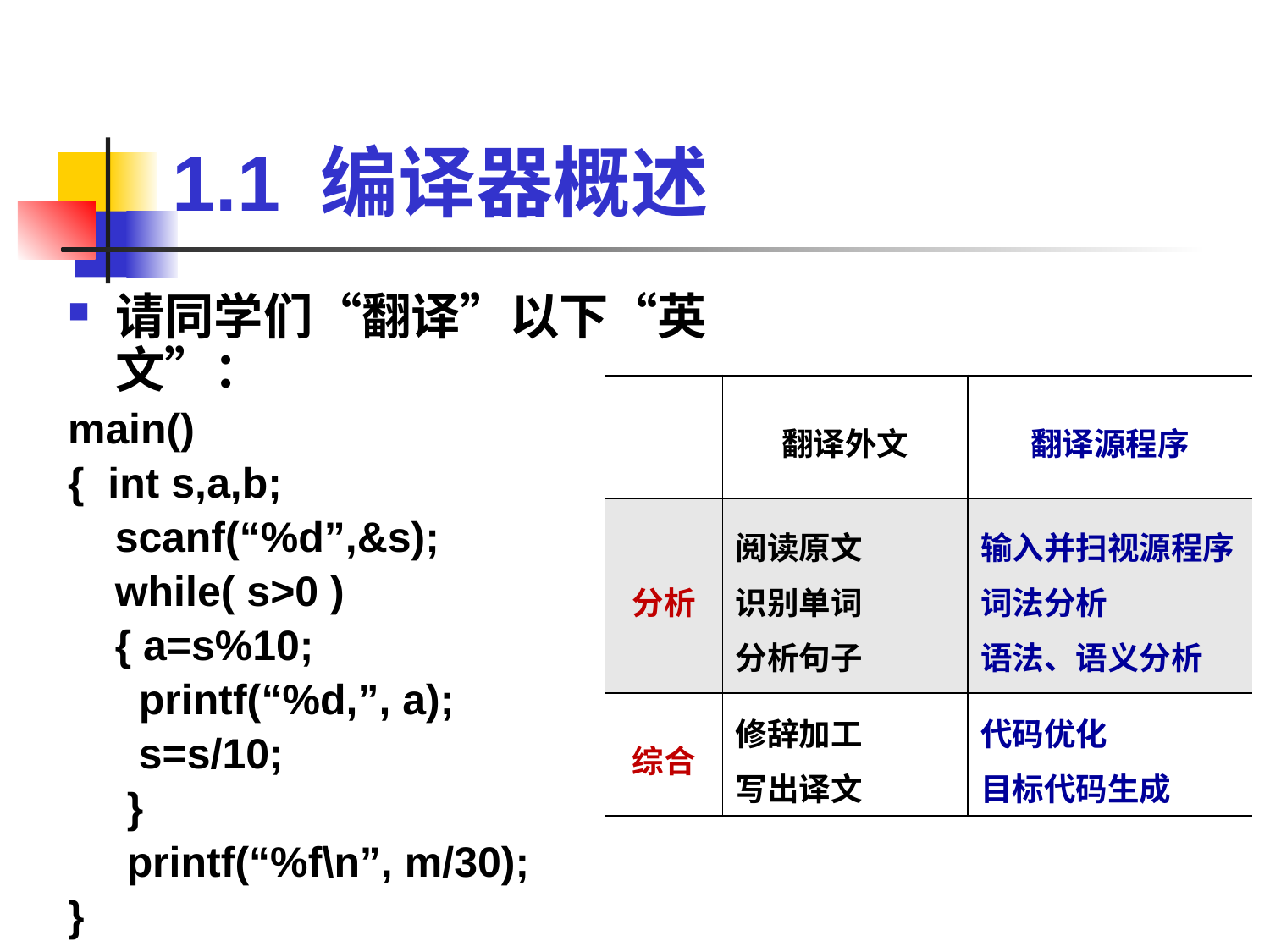

# 1.1 编译器概述
请同学们“翻译”以下“英文”：
main()
{  int s,a,b;
    scanf(“%d”,&s);
    while( s>0 )
    { a=s%10;
      printf(“%d,”, a);
      s=s/10;
     }
     printf(“%f\n”, m/30);
}
|  | 翻译外文 | 翻译源程序 |
| --- | --- | --- |
| 分析 | 阅读原文 识别单词 分析句子 | 输入并扫视源程序 词法分析 语法、语义分析 |
| 综合 | 修辞加工 写出译文 | 代码优化 目标代码生成 |